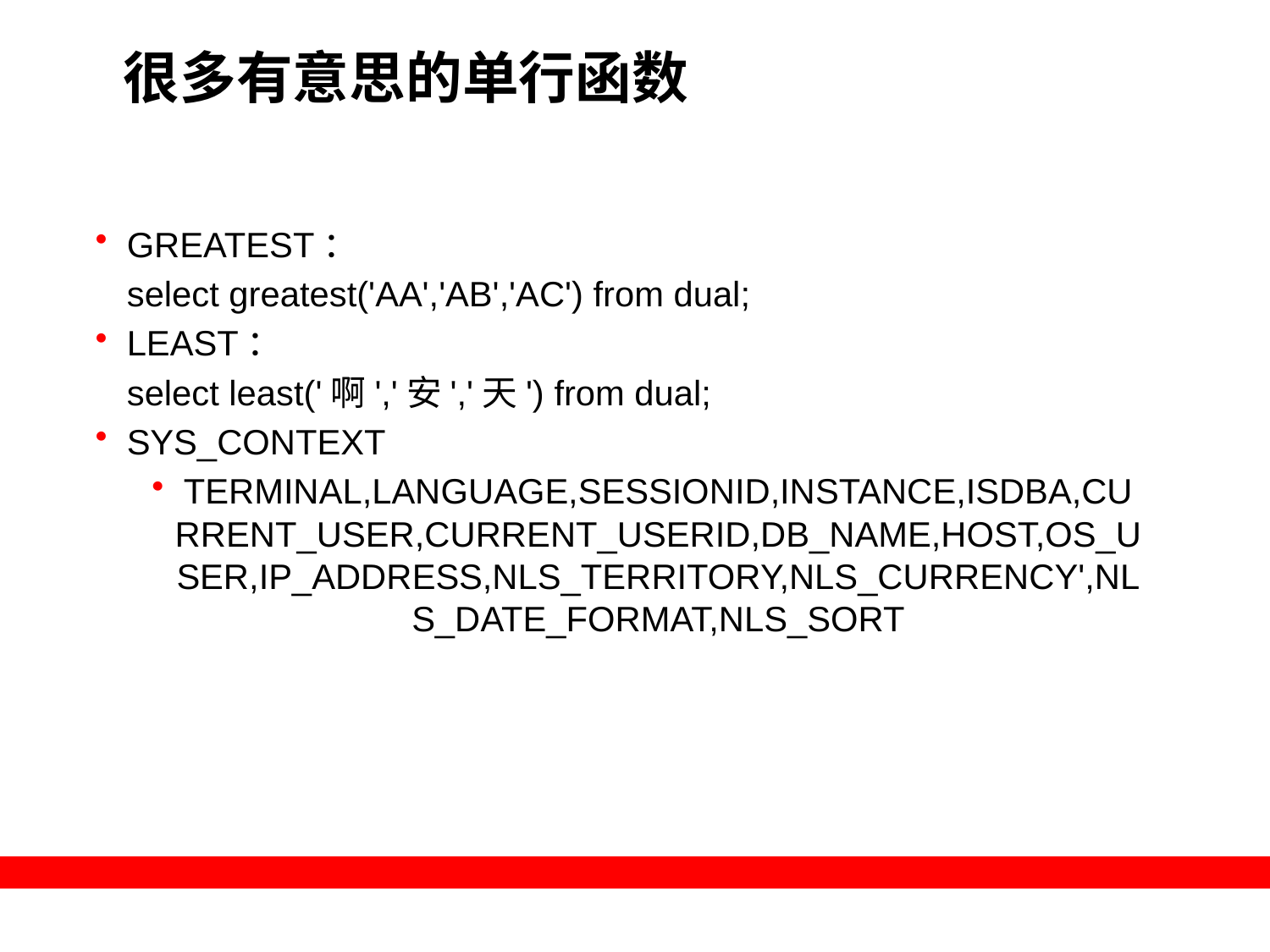

# 很多有意思的单行函数
GREATEST：
	select greatest('AA','AB','AC') from dual;
LEAST：
	select least('啊','安','天') from dual;
SYS_CONTEXT
TERMINAL,LANGUAGE,SESSIONID,INSTANCE,ISDBA,CURRENT_USER,CURRENT_USERID,DB_NAME,HOST,OS_USER,IP_ADDRESS,NLS_TERRITORY,NLS_CURRENCY',NLS_DATE_FORMAT,NLS_SORT